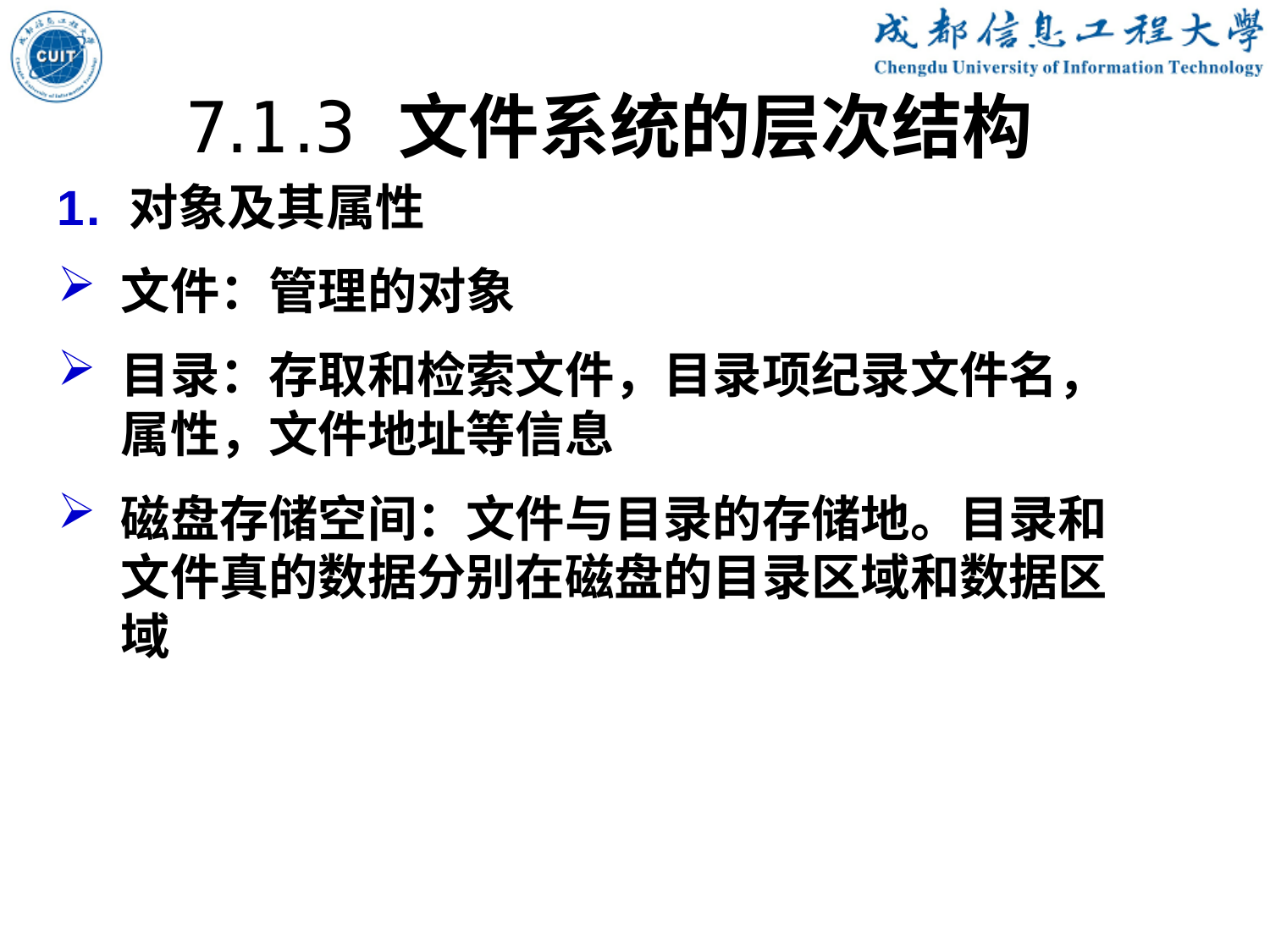

7.1.3 文件系统的层次结构
对象及其属性
文件：管理的对象
目录：存取和检索文件，目录项纪录文件名，属性，文件地址等信息
磁盘存储空间：文件与目录的存储地。目录和文件真的数据分别在磁盘的目录区域和数据区域